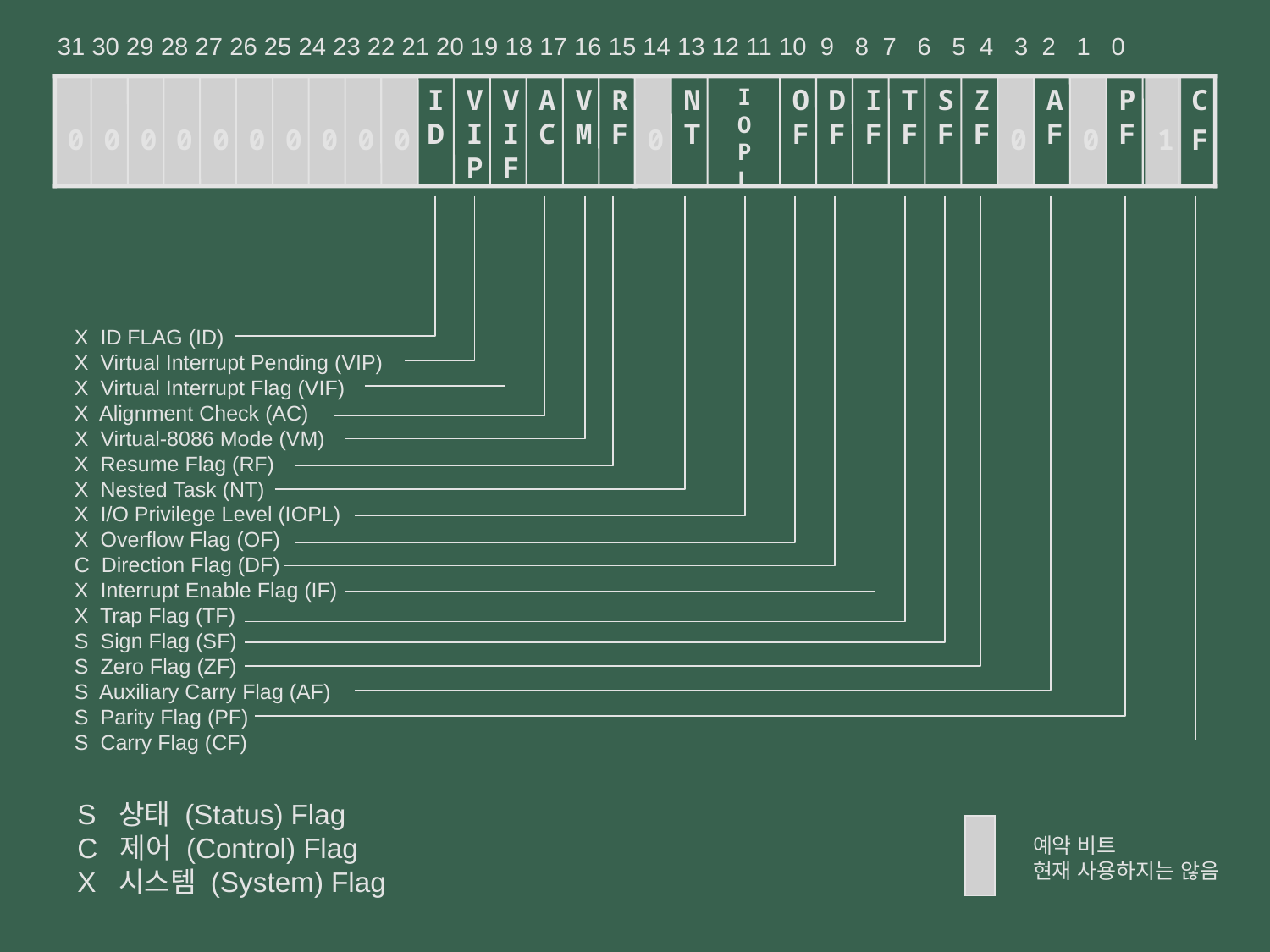

31 30 29 28 27 26 25 24 23 22 21 20 19 18 17 16 15 14 13 12 11 10  9   8  7   6   5  4   3  2   1   0

0

0

0

0

0

0

0

0

0

0

ID

VIP

VIF

AC

VM

RF

0

NT

IOPL
OF

DF

IF

TF

SF

ZF

0

AF

0

PF

1
C
F

X  ID FLAG (ID)
X  Virtual Interrupt Pending (VIP)
X  Virtual Interrupt Flag (VIF)
X  Alignment Check (AC)
X  Virtual-8086 Mode (VM)
X  Resume Flag (RF)
X  Nested Task (NT)
X  I/O Privilege Level (IOPL)
X  Overflow Flag (OF)
C  Direction Flag (DF)
X  Interrupt Enable Flag (IF)
X  Trap Flag (TF)
S  Sign Flag (SF)
S  Zero Flag (ZF)
S  Auxiliary Carry Flag (AF)
S  Parity Flag (PF)
S  Carry Flag (CF)
S  상태 (Status) Flag
C  제어 (Control) Flag
X  시스템 (System) Flag

예약 비트
현재 사용하지는 않음